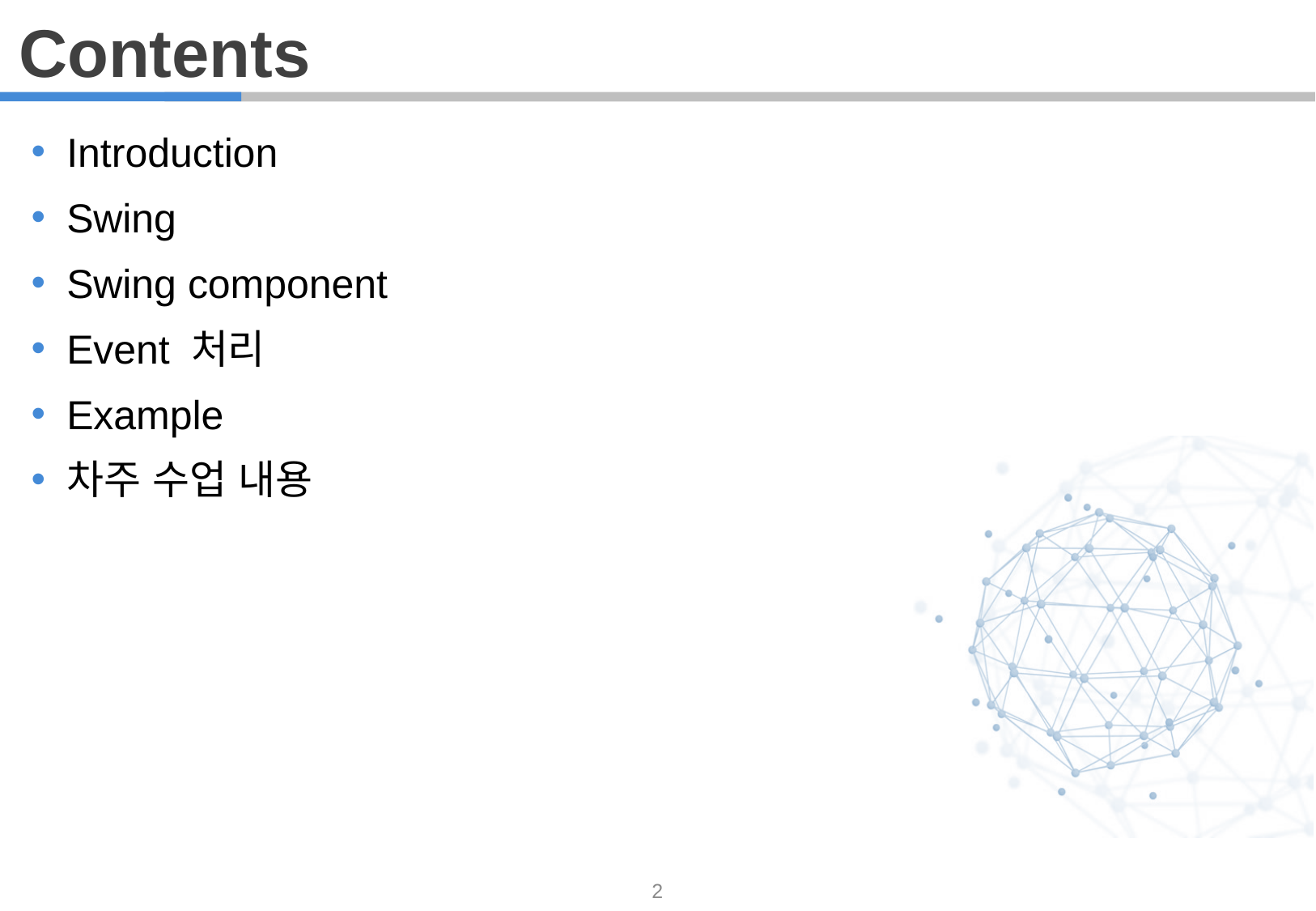

Contents
Introduction
Swing
Swing component
Event 처리
Example
차주 수업 내용

2